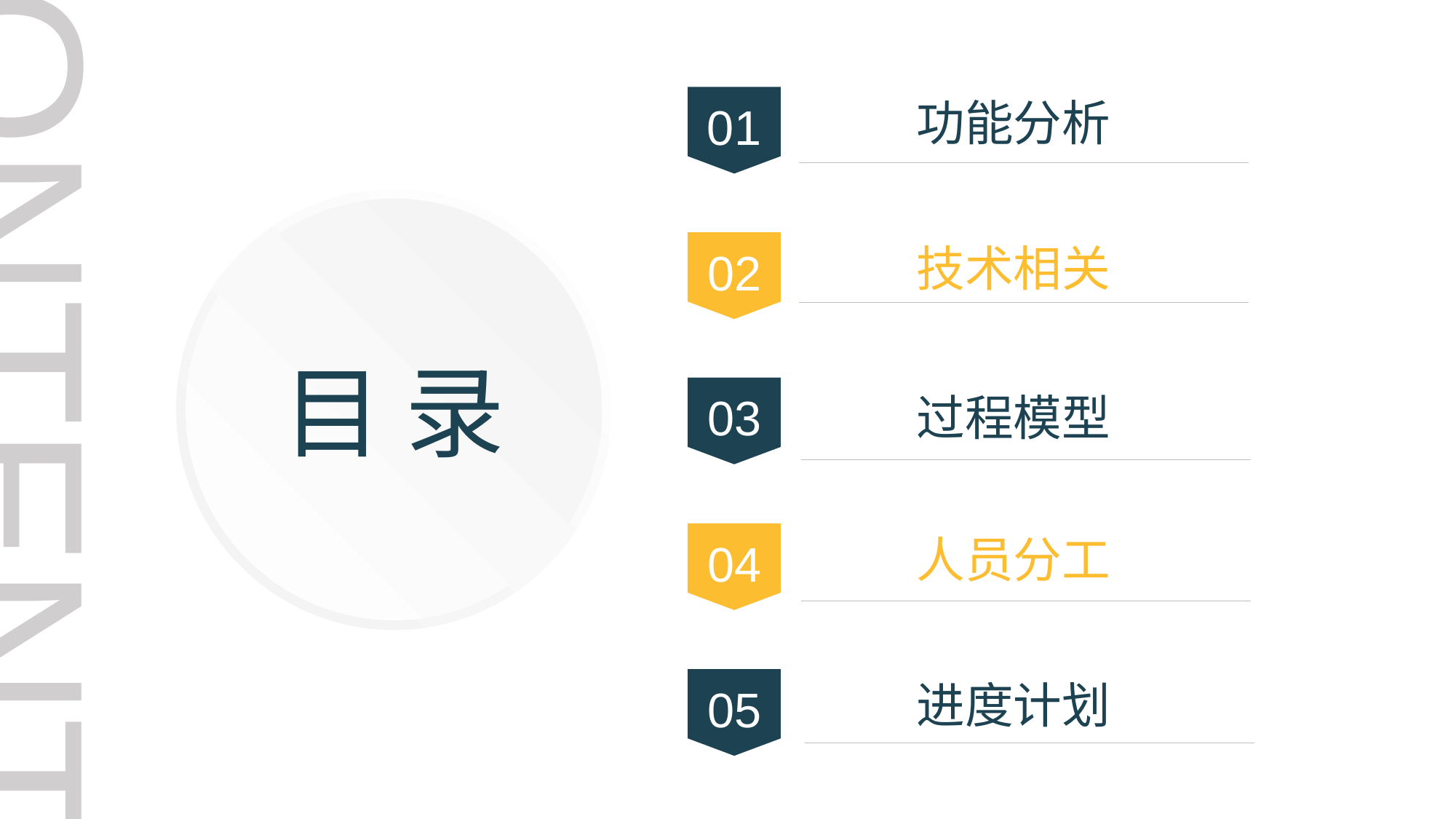

CONTENTS
01
      功能分析

目 录

02
      技术相关
03
      过程模型
04
      人员分工
05
      进度计划